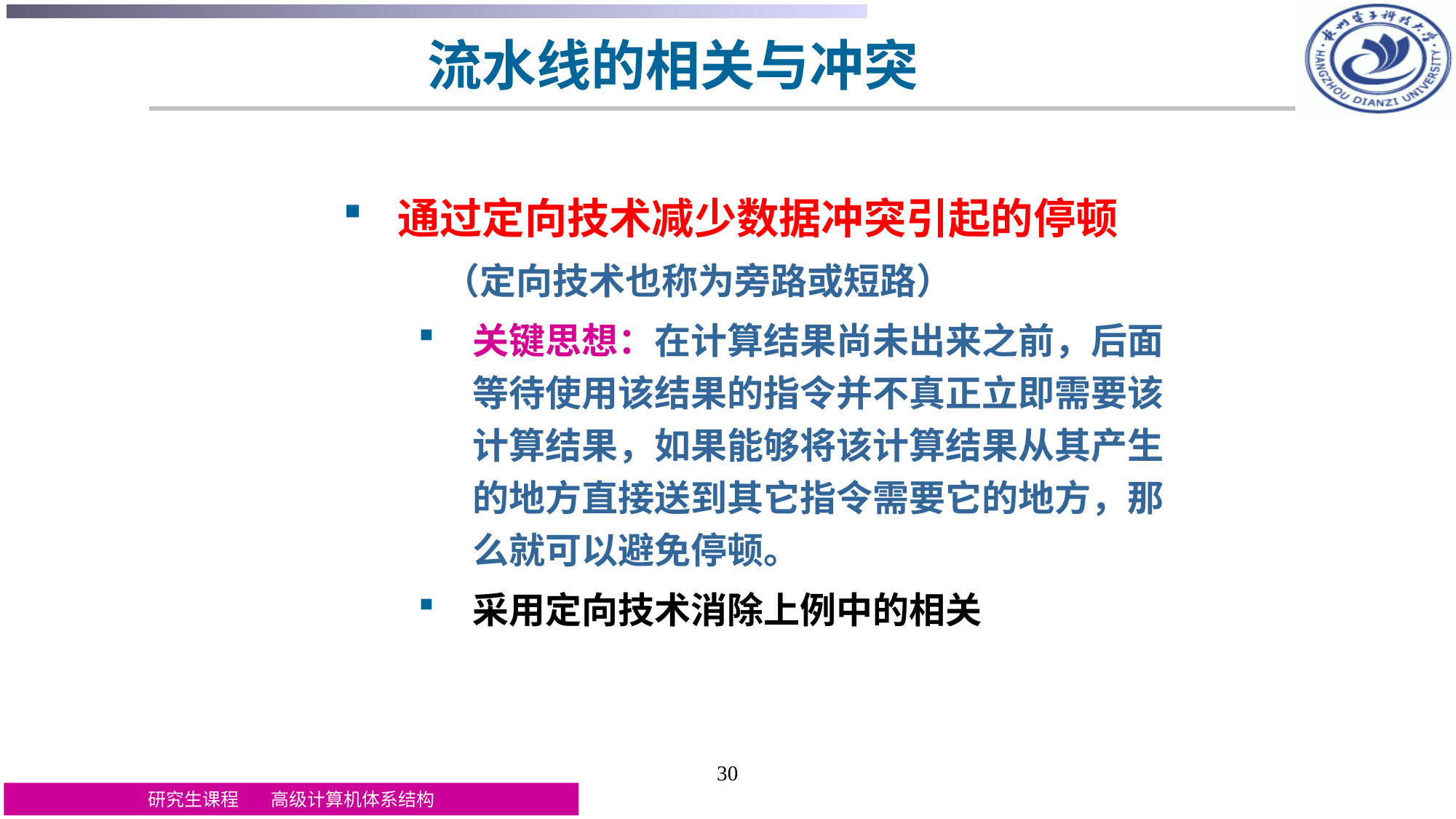

# 流水线的相关与冲突
通过定向技术减少数据冲突引起的停顿
  （定向技术也称为旁路或短路）
关键思想：在计算结果尚未出来之前，后面等待使用该结果的指令并不真正立即需要该计算结果，如果能够将该计算结果从其产生的地方直接送到其它指令需要它的地方，那么就可以避免停顿。
采用定向技术消除上例中的相关
30